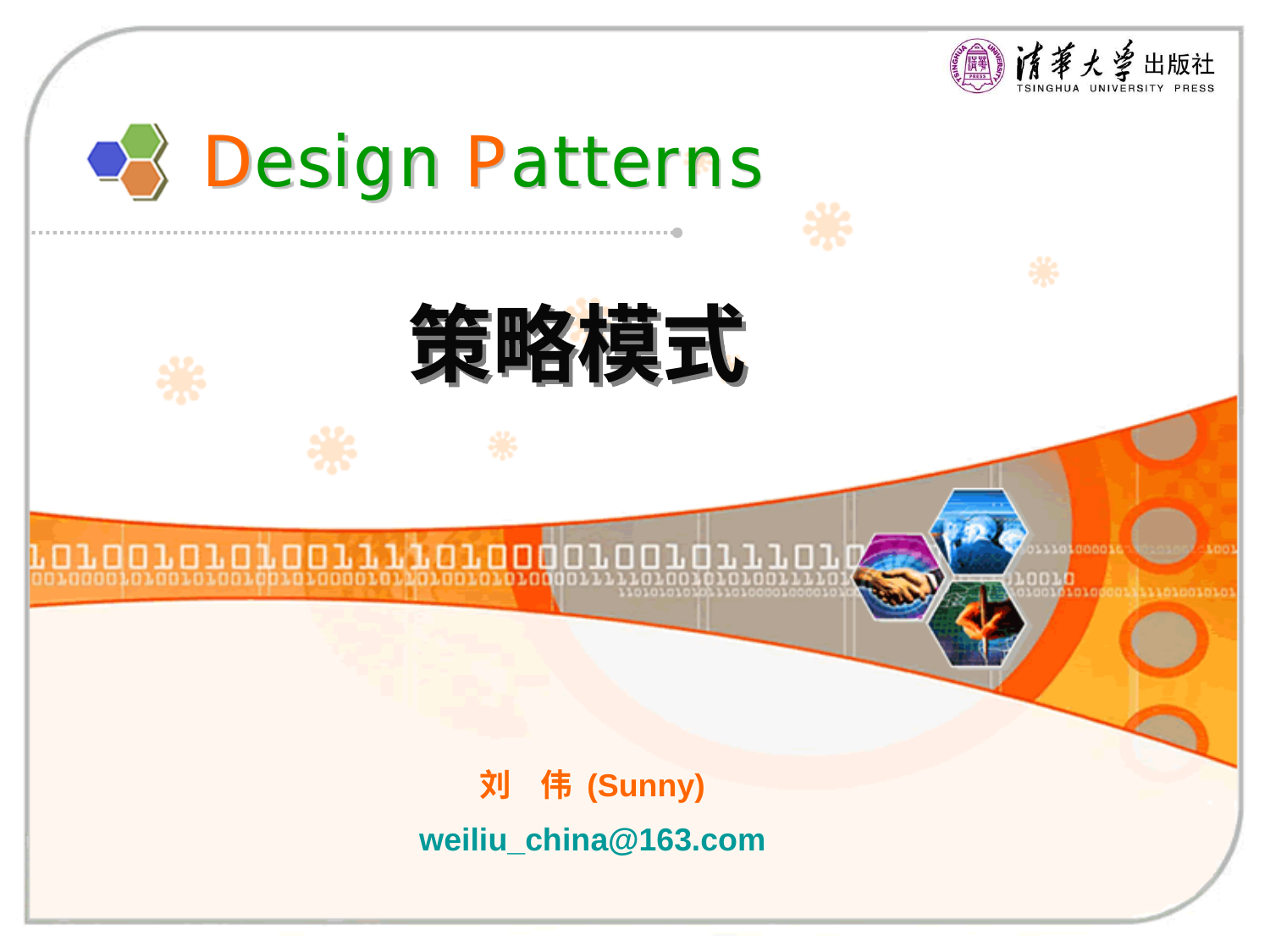

# Design Patterns
策略模式
刘    伟 (Sunny)
weiliu_china@163.com